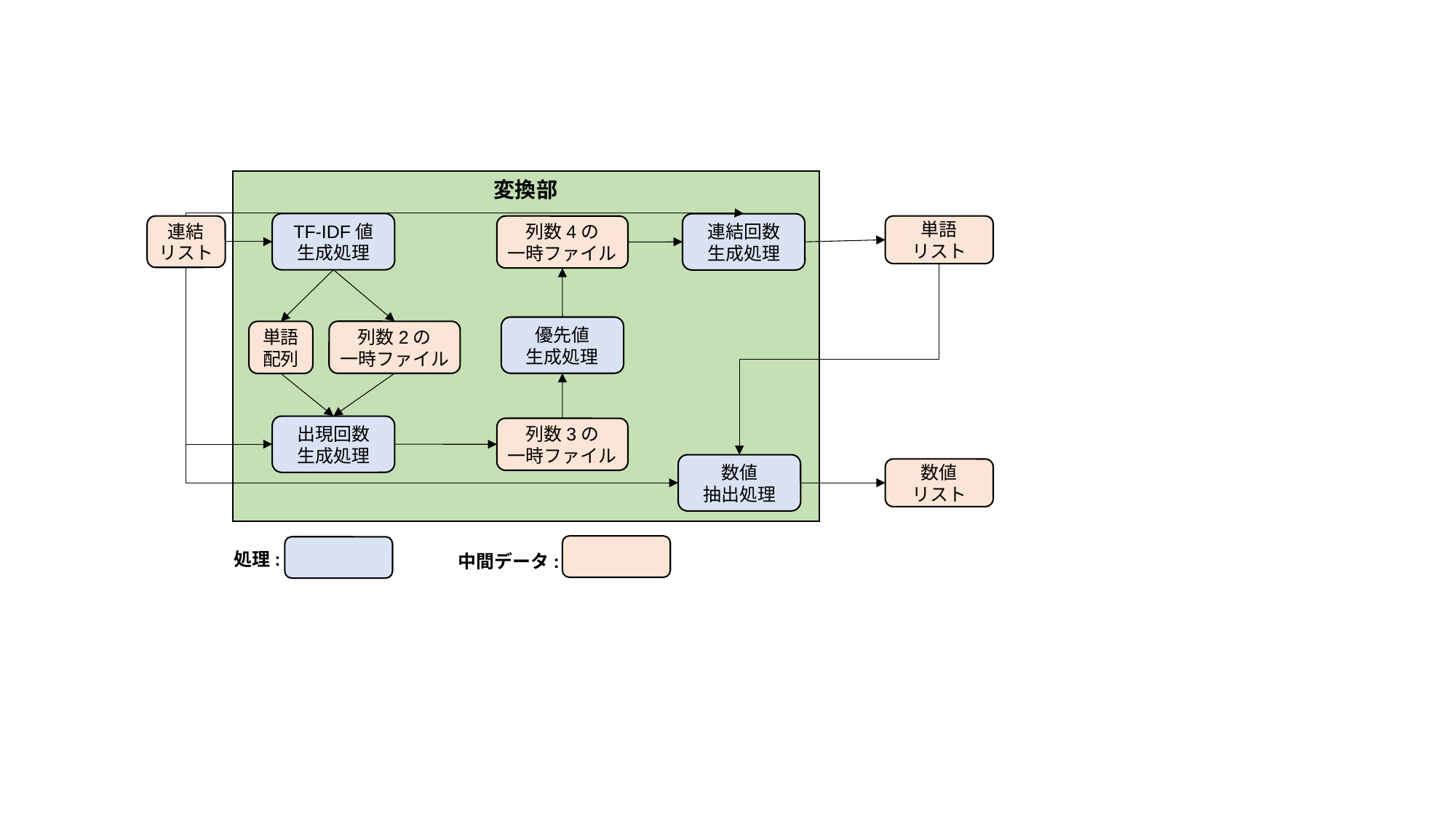

変換部
TF-IDF値
生成処理
連結回数
生成処理
連結
リスト
単語
リスト
列数4の
一時ファイル
優先値
生成処理
単語
配列
列数2の
一時ファイル
出現回数
生成処理
列数3の
一時ファイル
数値
抽出処理
数値
リスト

処理:
中間データ: